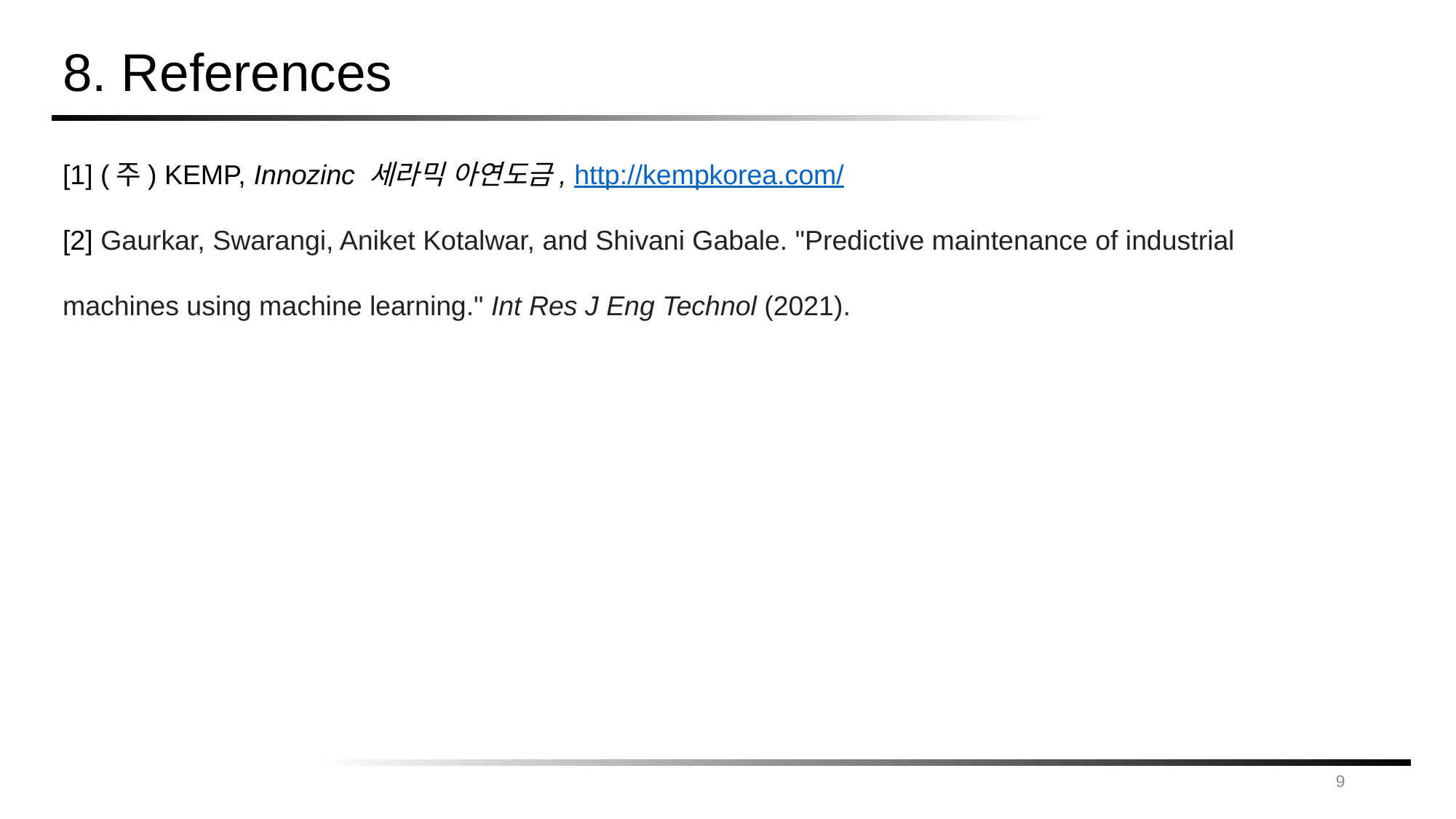

# 8. References
[1] (주) KEMP, Innozinc 세라믹 아연도금, http://kempkorea.com/
[2] Gaurkar, Swarangi, Aniket Kotalwar, and Shivani Gabale. "Predictive maintenance of industrial machines using machine learning." Int Res J Eng Technol (2021).

9